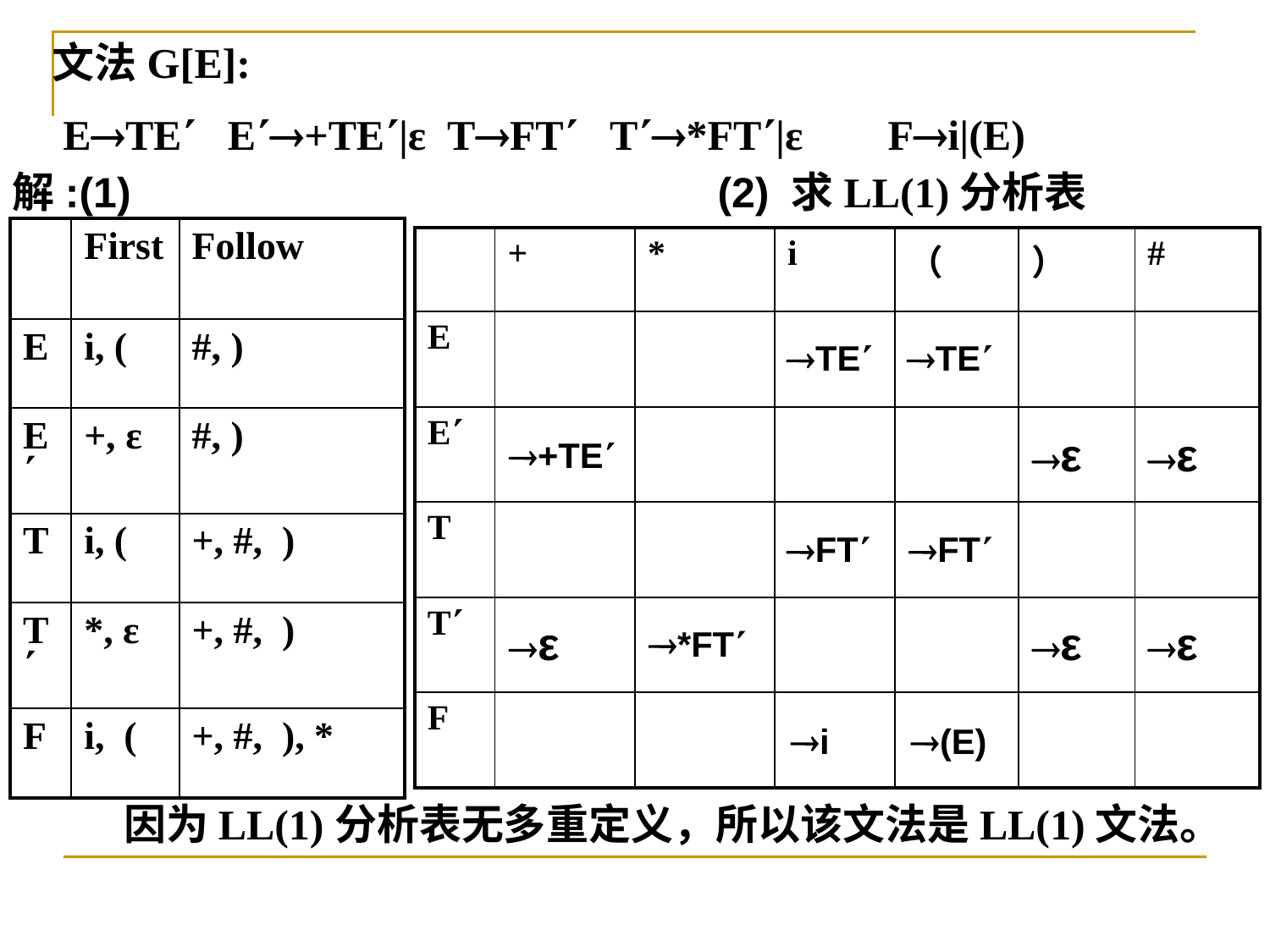

文法G[E]:
 E→TE′   E′→+TE′|ε  T→FT′   T′→*FT′|ε        F→i|(E)
解:(1)

(2) 求LL(1)分析表
|  | First | Follow |
| --- | --- | --- |
| E | i, ( | #, ) |
| E′ | +, ε | #, ) |
| T | i, ( | +, #, ) |
| T′ | \*, ε | +, #, ) |
| F | i, ( | +, #, ), \* |
|  | + | \* | i | （ | ） | # |
| --- | --- | --- | --- | --- | --- | --- |
| E |  |  |  |  |  |  |
| E′ |  |  |  |  |  |  |
| T |  |  |  |  |  |  |
| T′ |  |  |  |  |  |  |
| F |  |  |  |  |  |  |
| →TE′ | →TE′ |
| --- | --- |
| →+TE′ |  |  |  | →ε | →ε |
| --- | --- | --- | --- | --- | --- |

| →FT′ | →FT′ |
| --- | --- |
| →ε | →\*FT′ |  |  | →ε | →ε |
| --- | --- | --- | --- | --- | --- |
| →i | →(E) |
| --- | --- |

因为LL(1)分析表无多重定义，所以该文法是LL(1)文法。

88